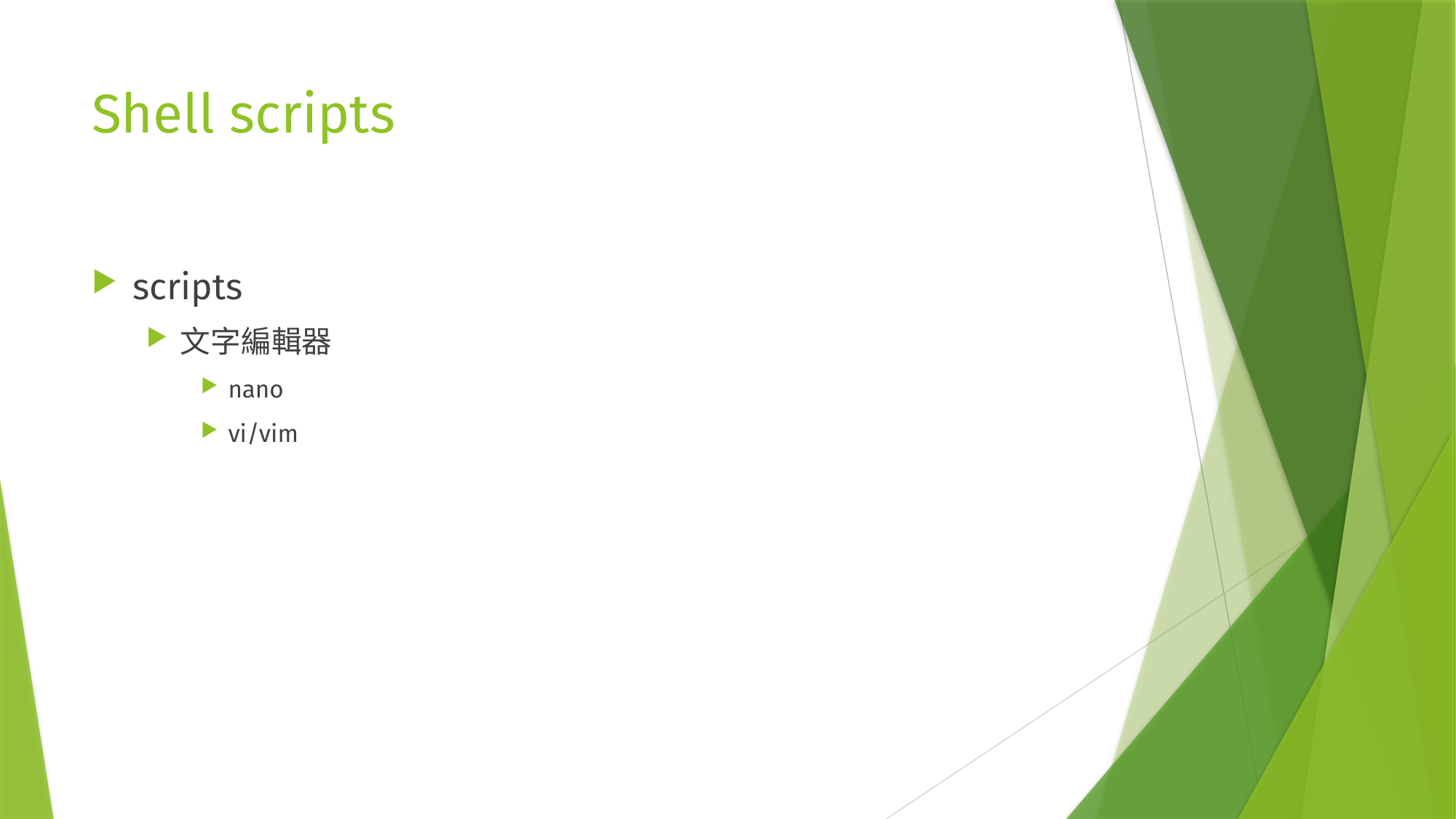

# Shell scripts
scripts
文字編輯器
nano
vi/vim